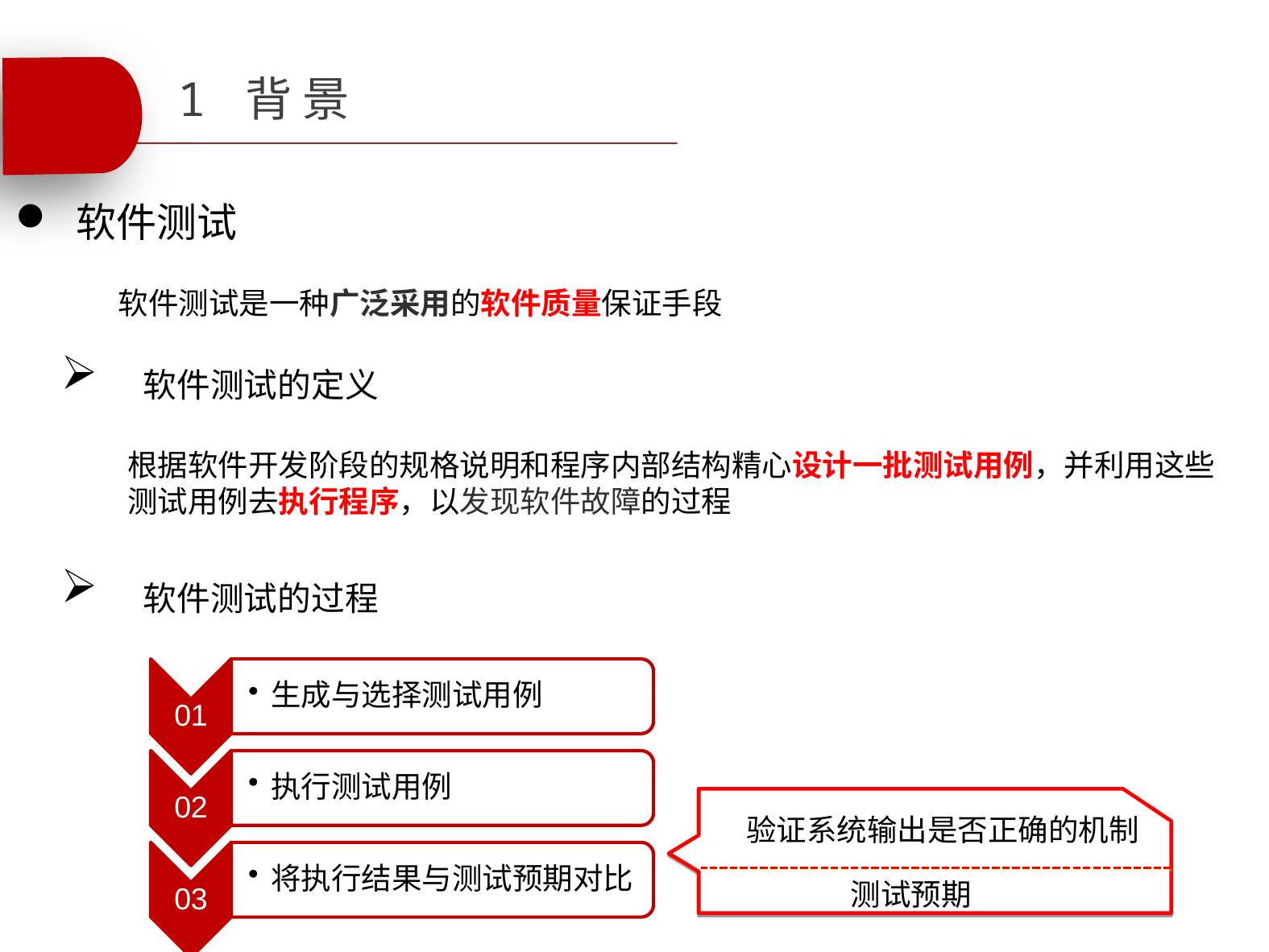

# 1 背 景
软件测试
软件测试是一种广泛采用的软件质量保证手段
 软件测试的定义
根据软件开发阶段的规格说明和程序内部结构精心设计一批测试用例，并利用这些测试用例去执行程序，以发现软件故障的过程
 软件测试的过程
01
生成与选择测试用例
02
执行测试用例
03
将执行结果与测试预期对比

验证系统输出是否正确的机制
测试预期